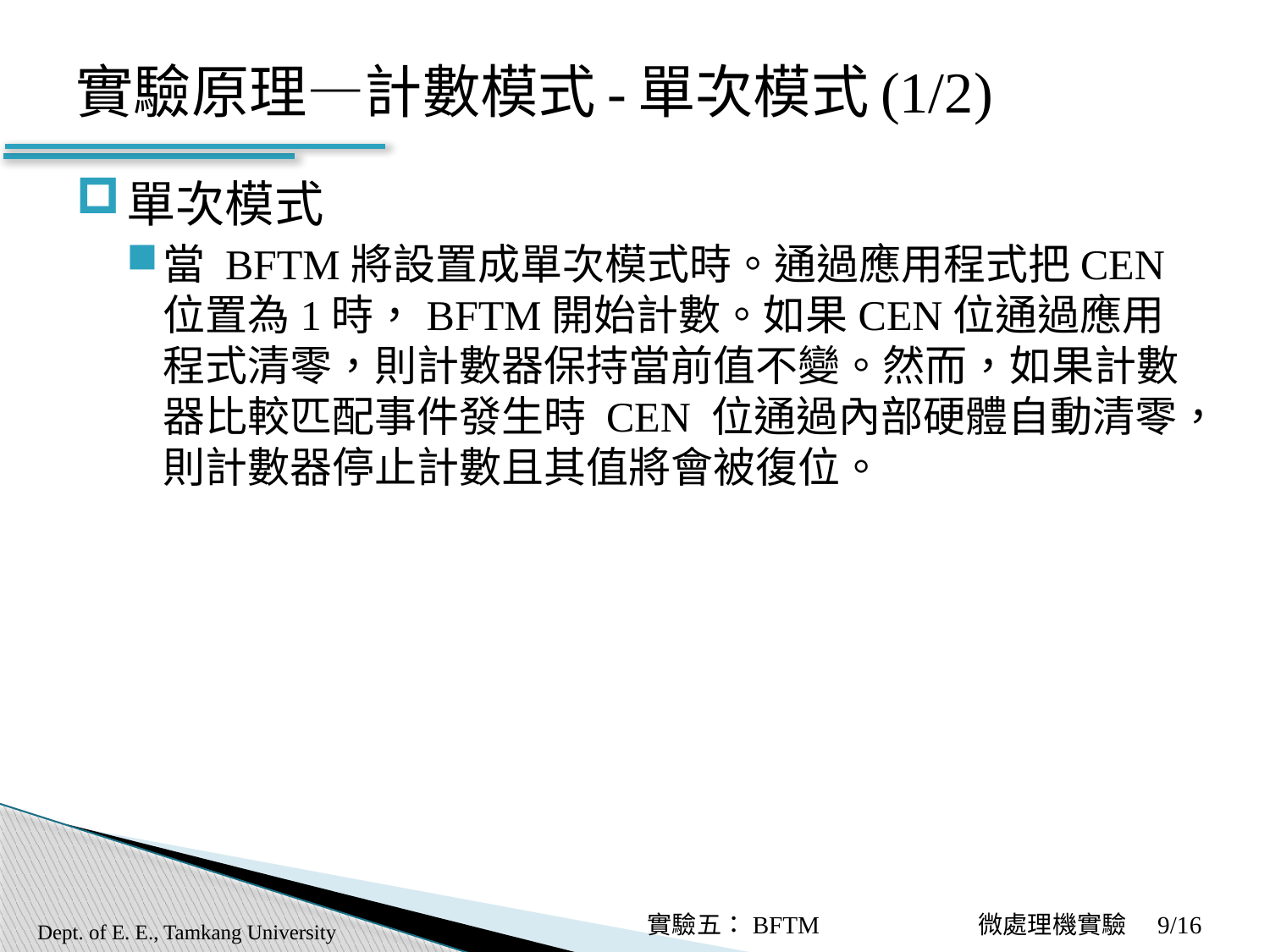

# 實驗原理—計數模式-單次模式(1/2)
單次模式
當 BFTM將設置成單次模式時。通過應用程式把CEN位置為1時，BFTM開始計數。如果CEN位通過應用程式清零，則計數器保持當前值不變。然而，如果計數器比較匹配事件發生時 CEN 位通過內部硬體自動清零，則計數器停止計數且其值將會被復位。